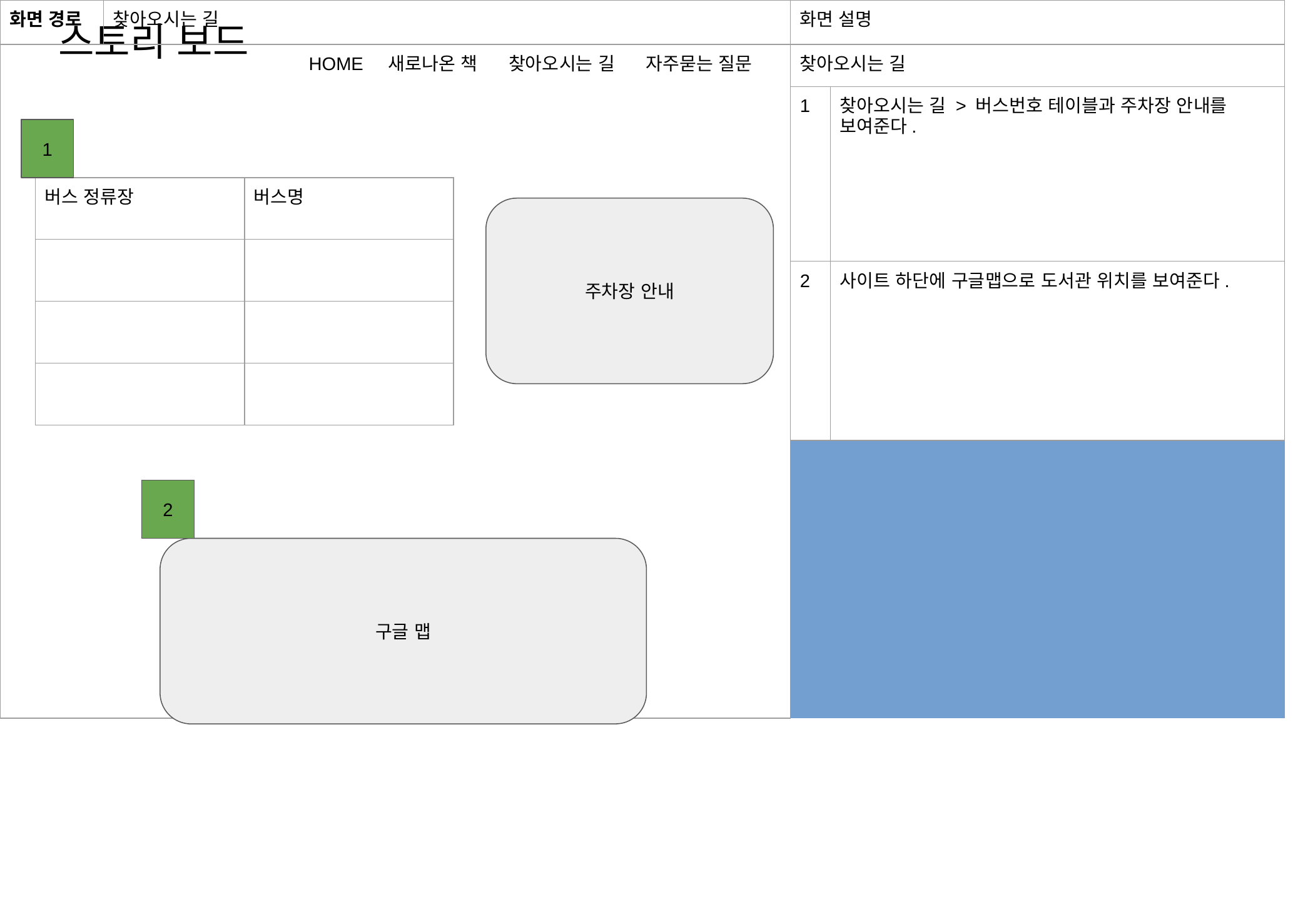

스토리 보드
| 화면 경로 | 찾아오시는 길 | 화면 설명 |  |
| --- | --- | --- | --- |
| HOME 새로나온 책 찾아오시는 길 자주묻는 질문 |  | 찾아오시는 길 |  |
|  |  | 1 | 찾아오시는 길 > 버스번호 테이블과 주차장 안내를 보여준다. |
|  |  | 2 | 사이트 하단에 구글맵으로 도서관 위치를 보여준다. |
|  |  |  |  |
|  |  |  |  |
|  |  |  | 이미지 |
|  |  |  |  |
1
| 버스 정류장 | 버스명 |
| --- | --- |
|  |  |
|  |  |
|  |  |
주차장 안내
2
구글 맵